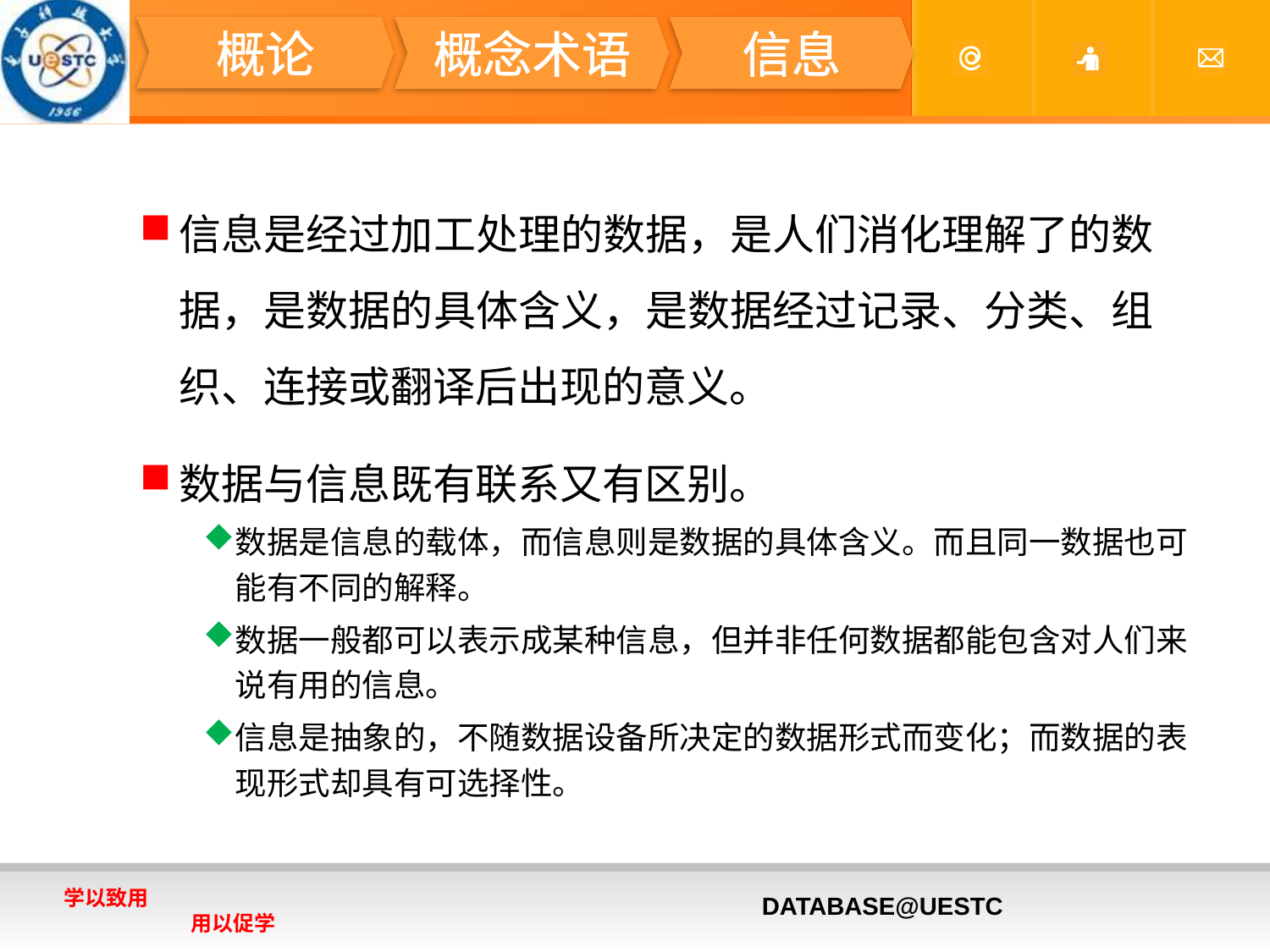

#
概论
概念术语
信息
信息是经过加工处理的数据，是人们消化理解了的数据，是数据的具体含义，是数据经过记录、分类、组织、连接或翻译后出现的意义。
数据与信息既有联系又有区别。
数据是信息的载体，而信息则是数据的具体含义。而且同一数据也可能有不同的解释。
数据一般都可以表示成某种信息，但并非任何数据都能包含对人们来说有用的信息。
信息是抽象的，不随数据设备所决定的数据形式而变化；而数据的表现形式却具有可选择性。